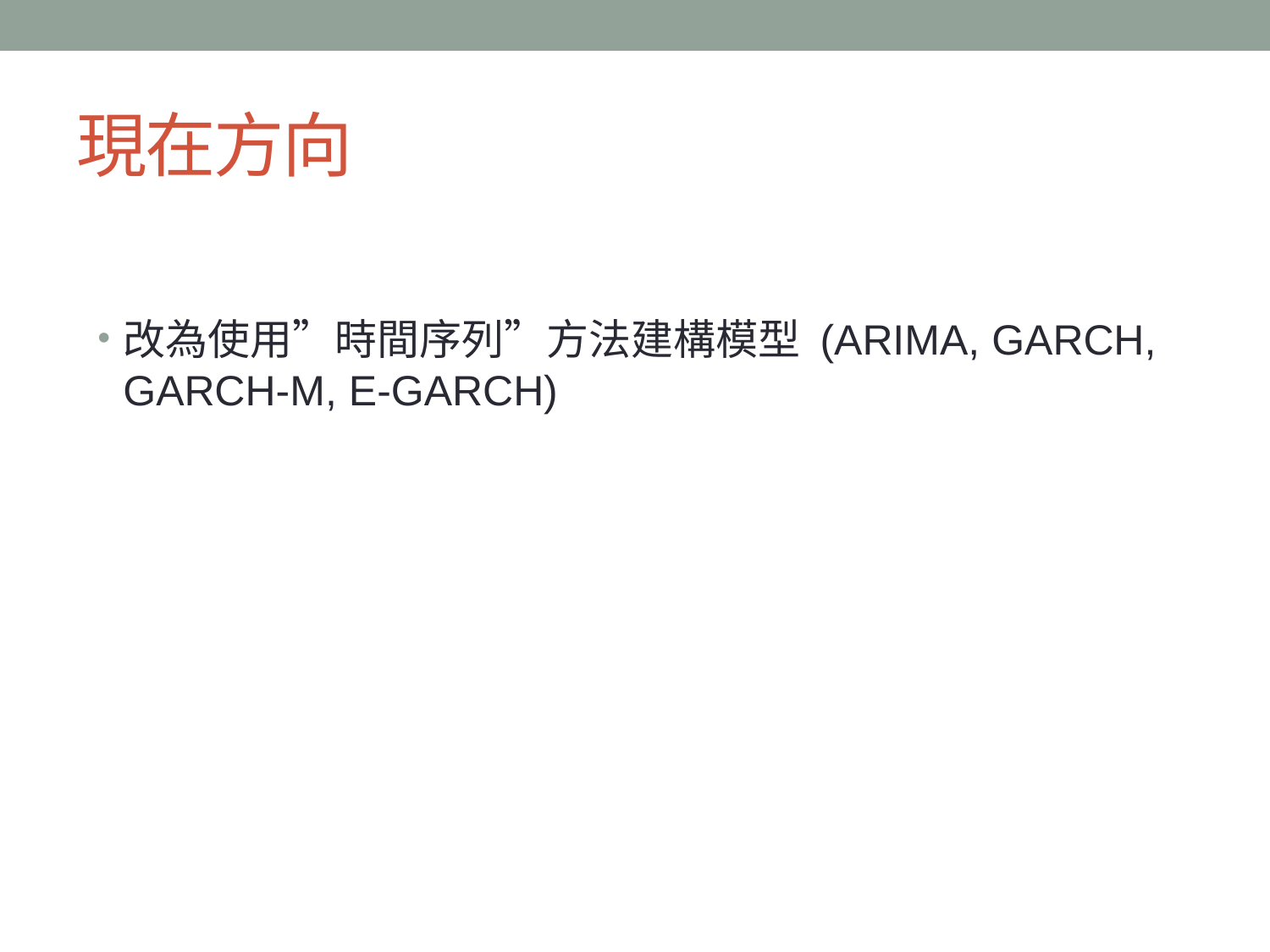

# 現在方向
改為使用”時間序列”方法建構模型 (ARIMA, GARCH, GARCH-M, E-GARCH)